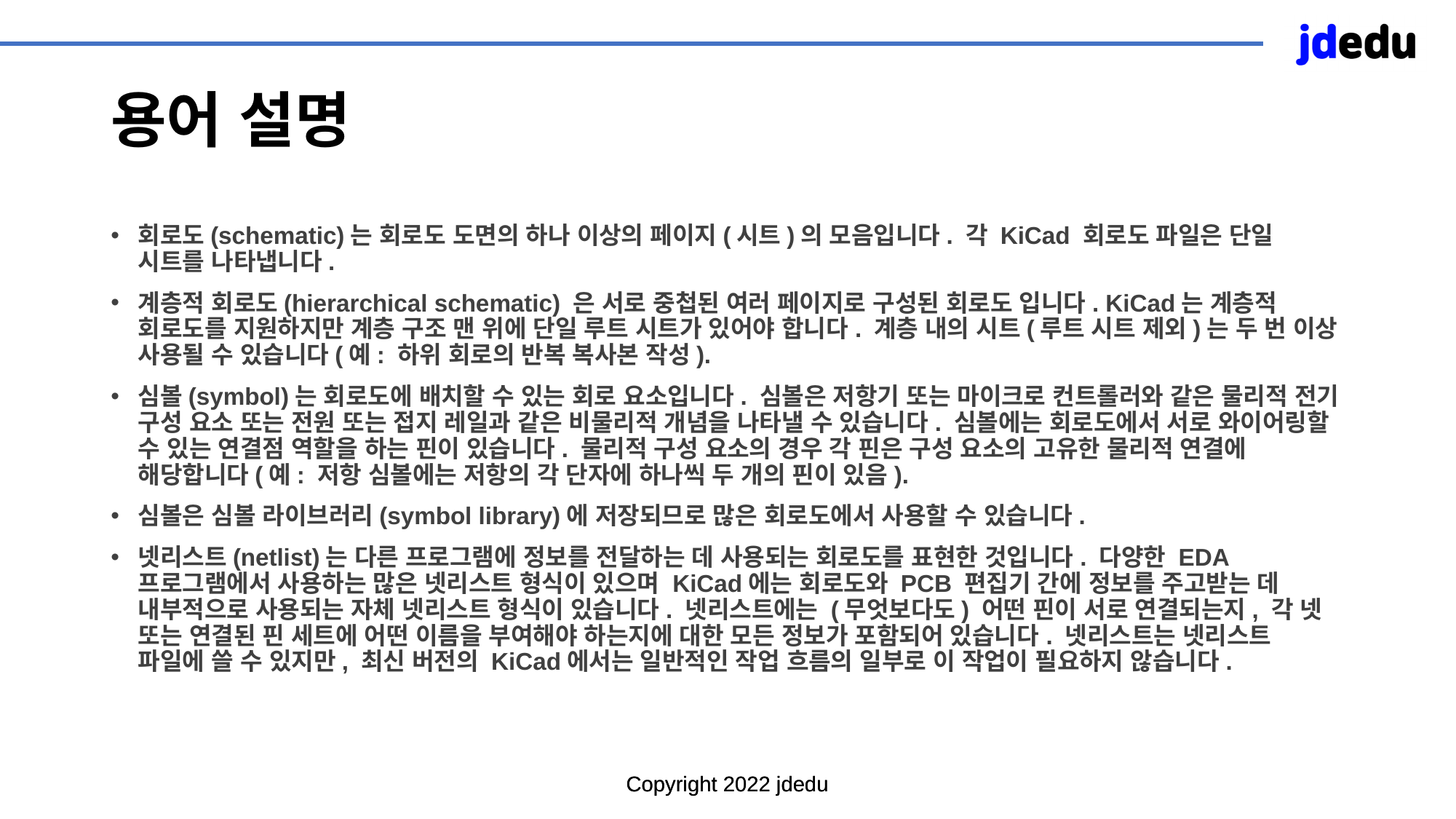

# 용어 설명
회로도(schematic)는 회로도 도면의 하나 이상의 페이지(시트)의 모음입니다. 각 KiCad 회로도 파일은 단일 시트를 나타냅니다.
계층적 회로도(hierarchical schematic) 은 서로 중첩된 여러 페이지로 구성된 회로도 입니다. KiCad는 계층적 회로도를 지원하지만 계층 구조 맨 위에 단일 루트 시트가 있어야 합니다. 계층 내의 시트(루트 시트 제외)는 두 번 이상 사용될 수 있습니다(예: 하위 회로의 반복 복사본 작성).
심볼(symbol)는 회로도에 배치할 수 있는 회로 요소입니다. 심볼은 저항기 또는 마이크로 컨트롤러와 같은 물리적 전기 구성 요소 또는 전원 또는 접지 레일과 같은 비물리적 개념을 나타낼 수 있습니다. 심볼에는 회로도에서 서로 와이어링할 수 있는 연결점 역할을 하는 핀이 있습니다. 물리적 구성 요소의 경우 각 핀은 구성 요소의 고유한 물리적 연결에 해당합니다(예: 저항 심볼에는 저항의 각 단자에 하나씩 두 개의 핀이 있음).
심볼은 심볼 라이브러리(symbol library)에 저장되므로 많은 회로도에서 사용할 수 있습니다.
넷리스트(netlist)는 다른 프로그램에 정보를 전달하는 데 사용되는 회로도를 표현한 것입니다. 다양한 EDA 프로그램에서 사용하는 많은 넷리스트 형식이 있으며 KiCad에는 회로도와 PCB 편집기 간에 정보를 주고받는 데 내부적으로 사용되는 자체 넷리스트 형식이 있습니다. 넷리스트에는 (무엇보다도) 어떤 핀이 서로 연결되는지, 각 넷 또는 연결된 핀 세트에 어떤 이름을 부여해야 하는지에 대한 모든 정보가 포함되어 있습니다. 넷리스트는 넷리스트 파일에 쓸 수 있지만, 최신 버전의 KiCad에서는 일반적인 작업 흐름의 일부로 이 작업이 필요하지 않습니다.